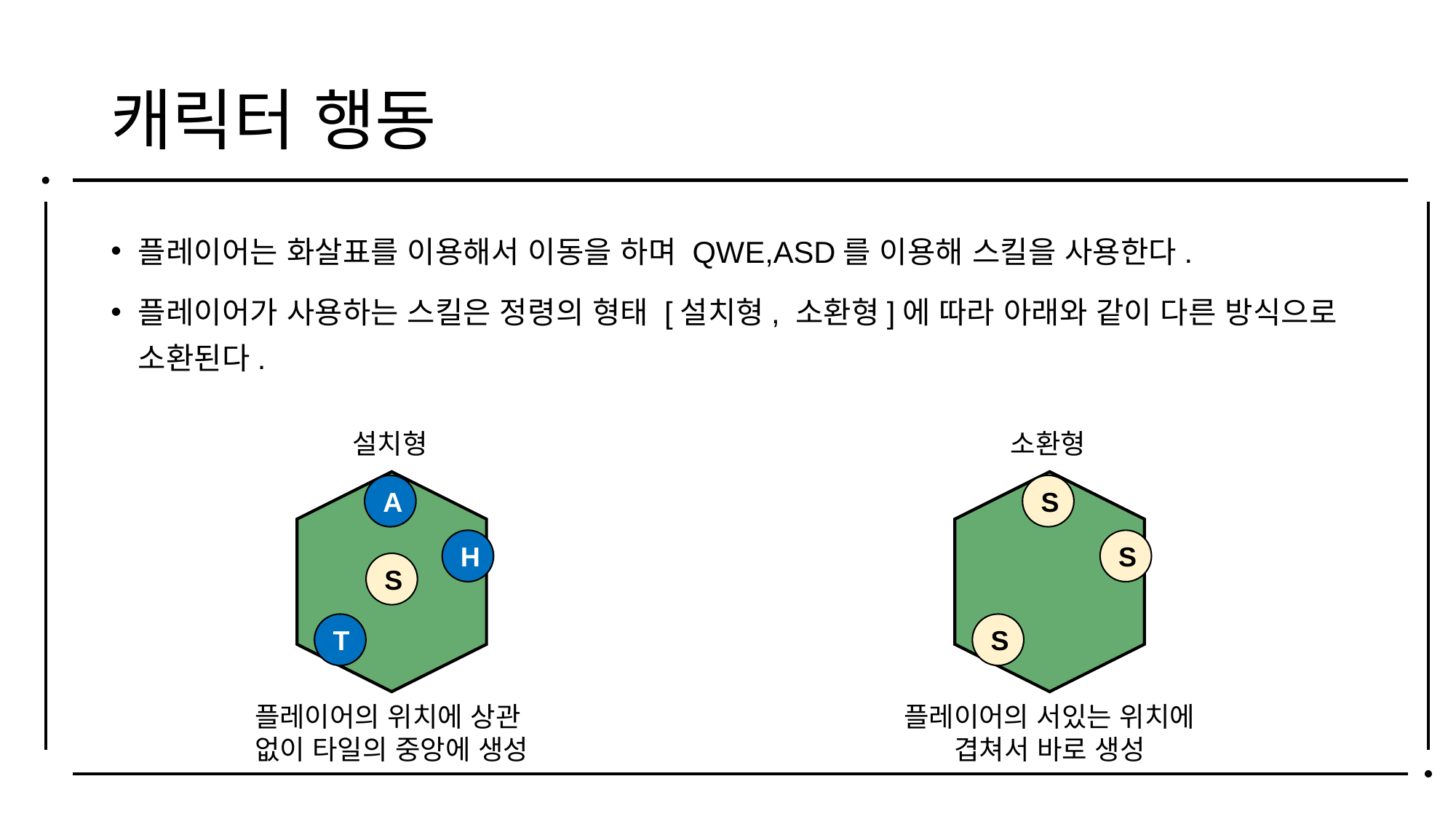

# 캐릭터 행동

플레이어는 화살표를 이용해서 이동을 하며 QWE,ASD를 이용해 스킬을 사용한다.
플레이어가 사용하는 스킬은 정령의 형태 [설치형, 소환형]에 따라 아래와 같이 다른 방식으로 소환된다.
설치형
소환형
A
S

H
S
S
T
S
플레이어의 위치에 상관
없이 타일의 중앙에 생성
플레이어의 서있는 위치에
겹쳐서 바로 생성